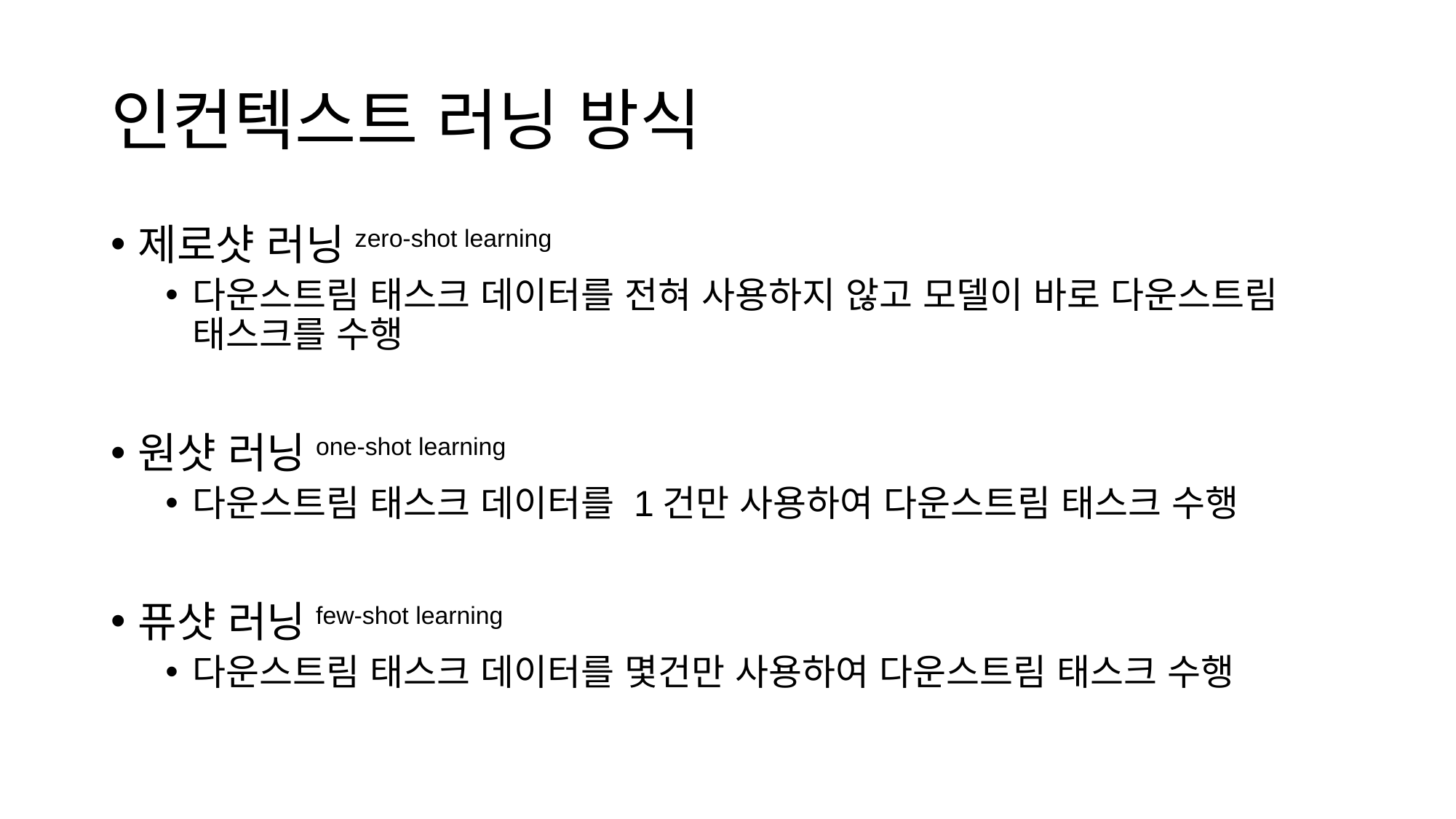

# 인컨텍스트 러닝 방식
제로샷 러닝zero-shot learning
다운스트림 태스크 데이터를 전혀 사용하지 않고 모델이 바로 다운스트림 태스크를 수행

원샷 러닝one-shot learning
다운스트림 태스크 데이터를 1건만 사용하여 다운스트림 태스크 수행

퓨샷 러닝few-shot learning
다운스트림 태스크 데이터를 몇건만 사용하여 다운스트림 태스크 수행